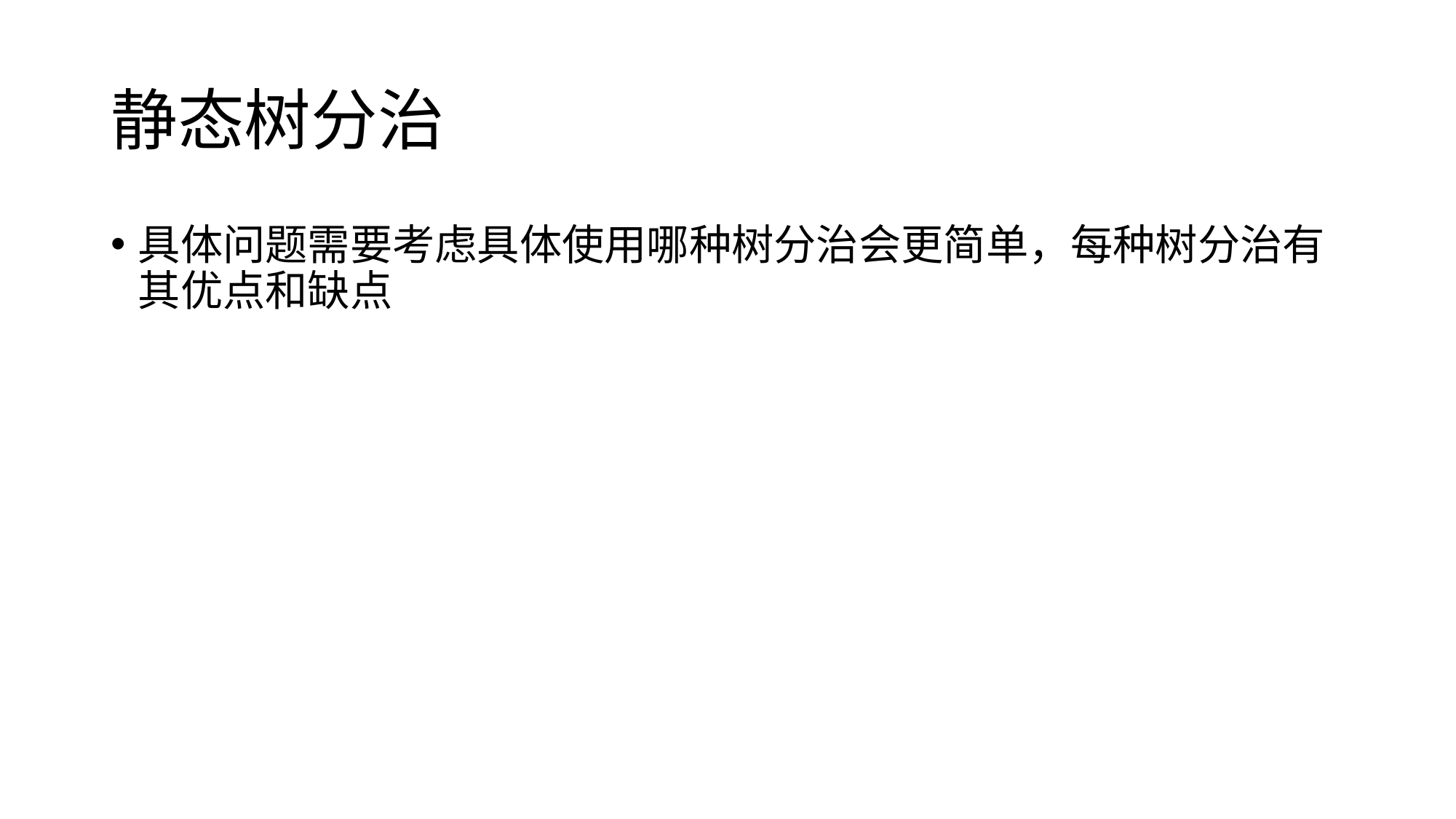

# 静态树分治
具体问题需要考虑具体使用哪种树分治会更简单，每种树分治有其优点和缺点